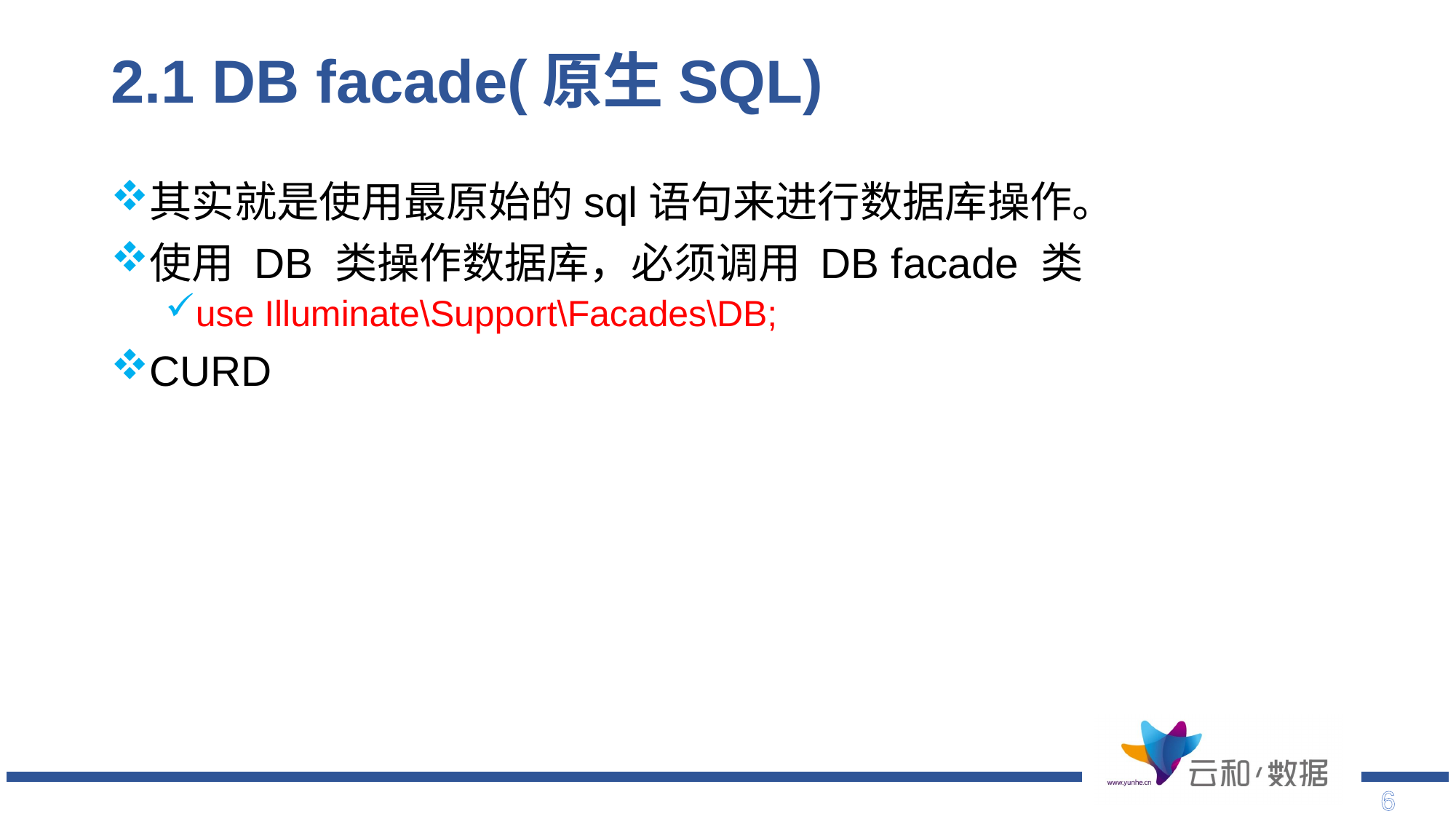

# 2.1 DB facade(原生SQL)
其实就是使用最原始的sql语句来进行数据库操作。
使用 DB 类操作数据库，必须调用 DB facade 类
use Illuminate\Support\Facades\DB;
CURD